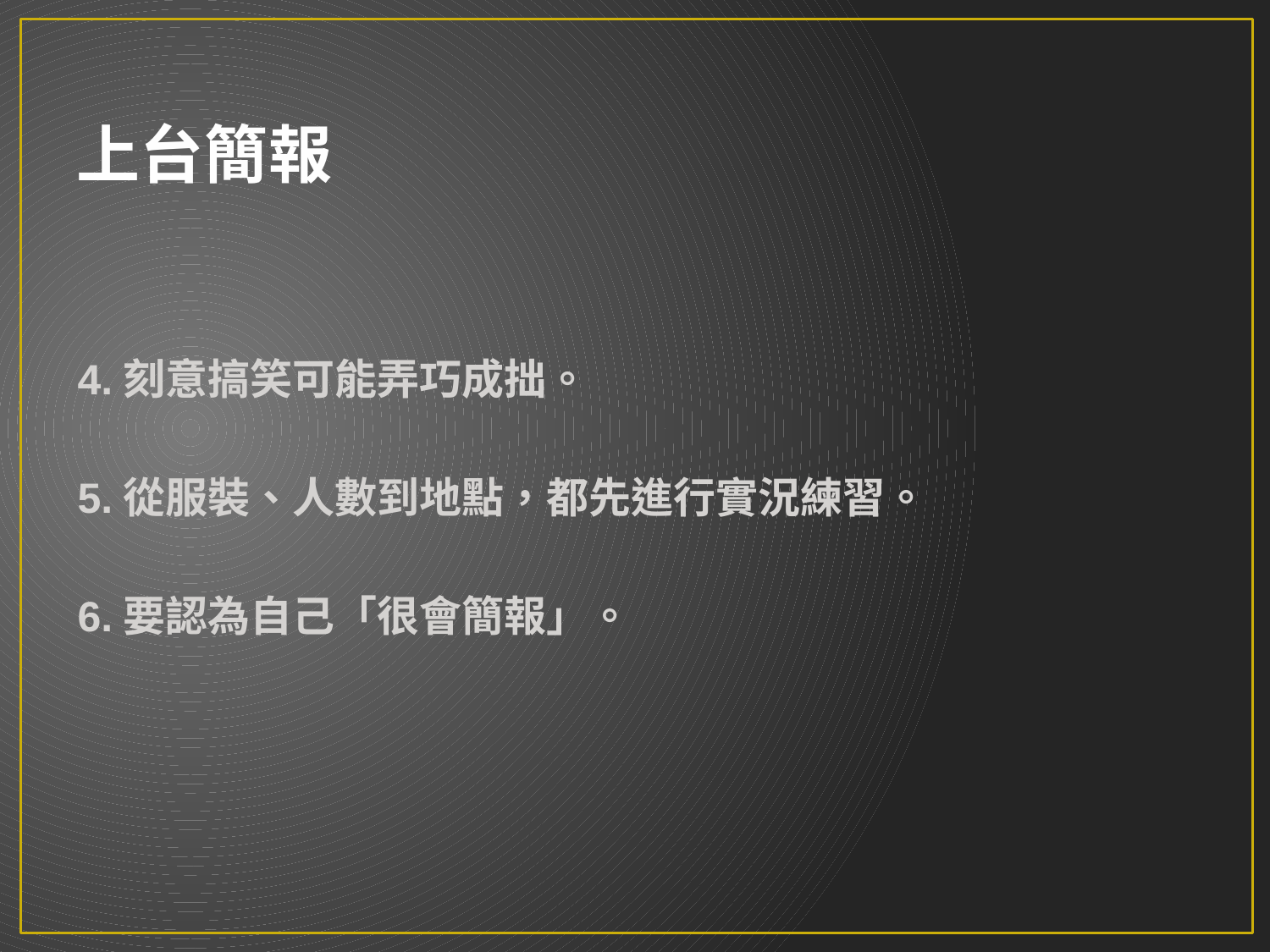

# 上台簡報
4.刻意搞笑可能弄巧成拙。

5.從服裝、人數到地點，都先進行實況練習。

6.要認為自己「很會簡報」。